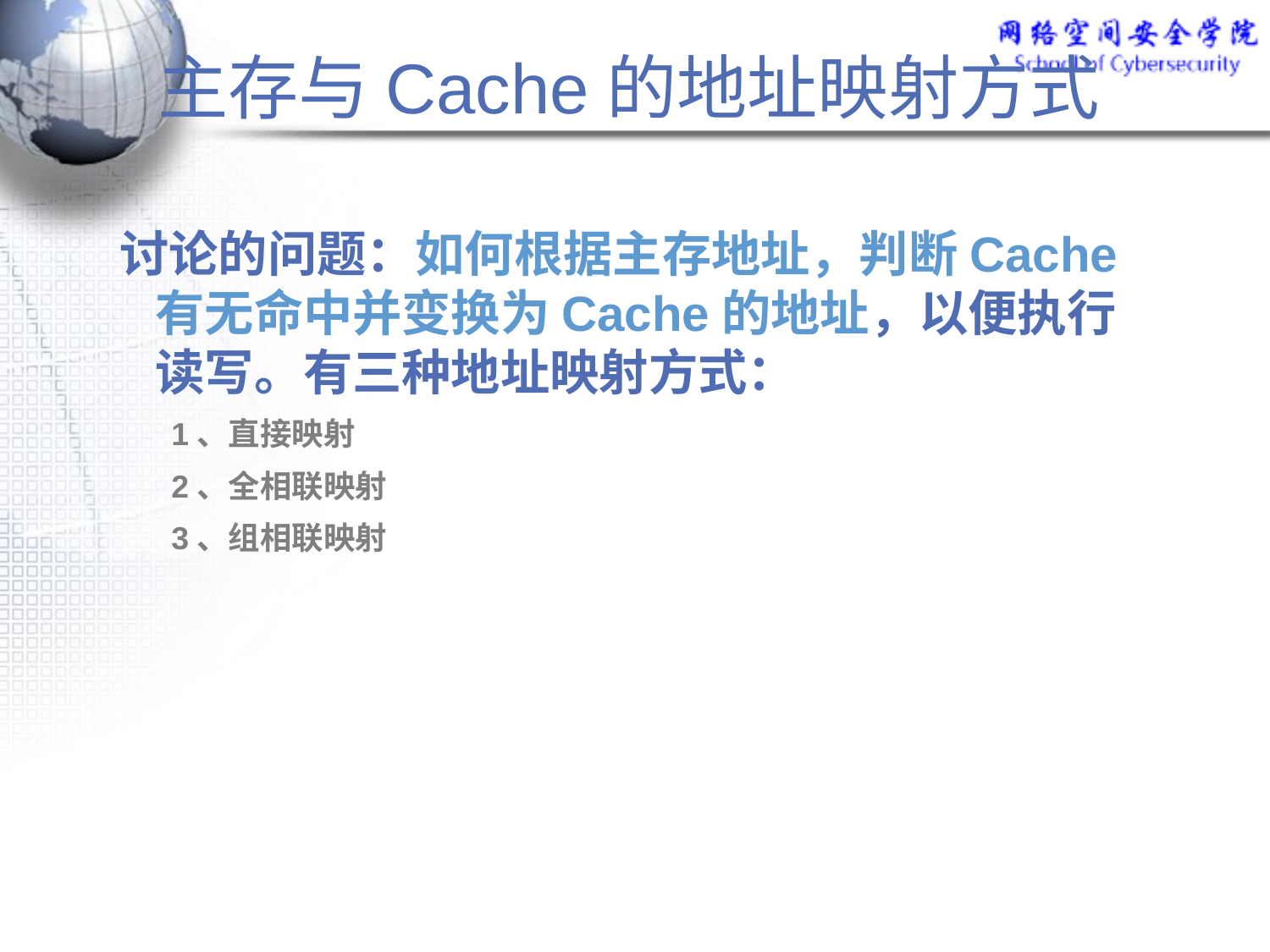

# 主存与Cache的地址映射方式
讨论的问题：如何根据主存地址，判断Cache有无命中并变换为Cache的地址，以便执行读写。有三种地址映射方式：
1、直接映射
2、全相联映射
3、组相联映射